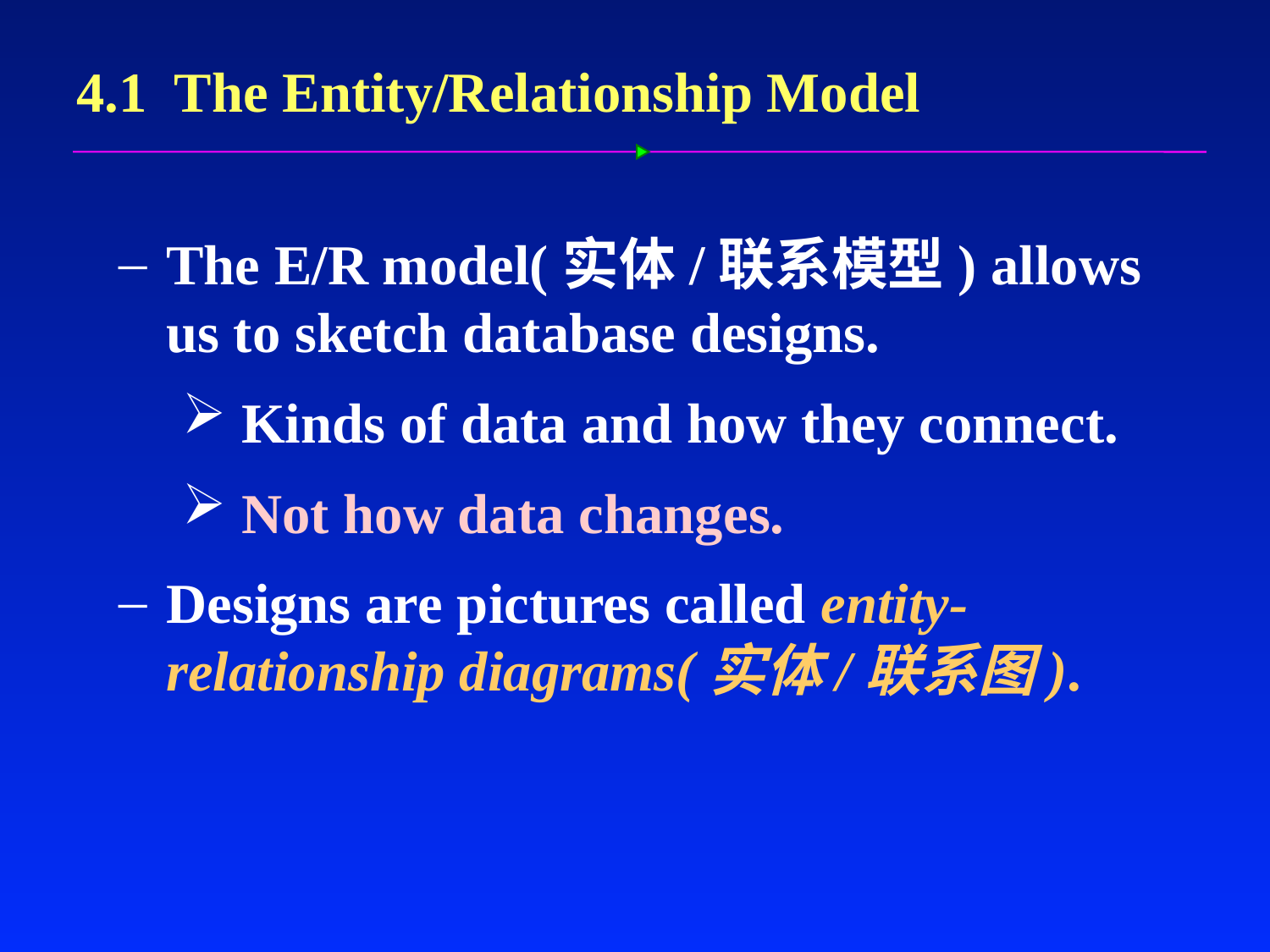

# 4.1  The Entity/Relationship Model

The E/R model(实体/联系模型) allows us to sketch database designs.
 Kinds of data and how they connect.
 Not how data changes.
Designs are pictures called entity-relationship diagrams(实体/联系图).